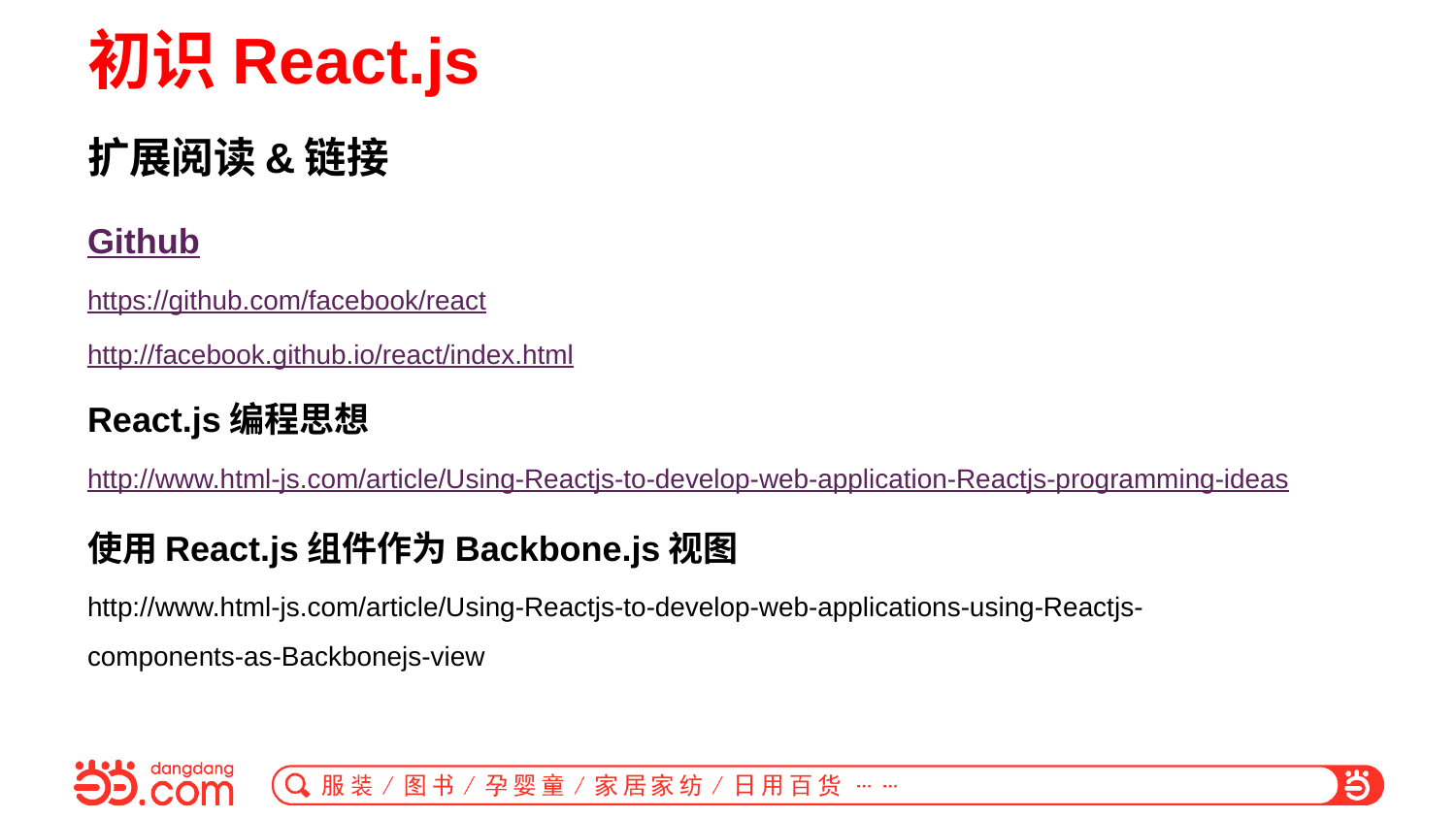

# 初识React.js
扩展阅读&链接
Github
https://github.com/facebook/react
http://facebook.github.io/react/index.html
React.js编程思想
http://www.html-js.com/article/Using-Reactjs-to-develop-web-application-Reactjs-programming-ideas
使用React.js组件作为Backbone.js视图
http://www.html-js.com/article/Using-Reactjs-to-develop-web-applications-using-Reactjs-components-as-Backbonejs-view